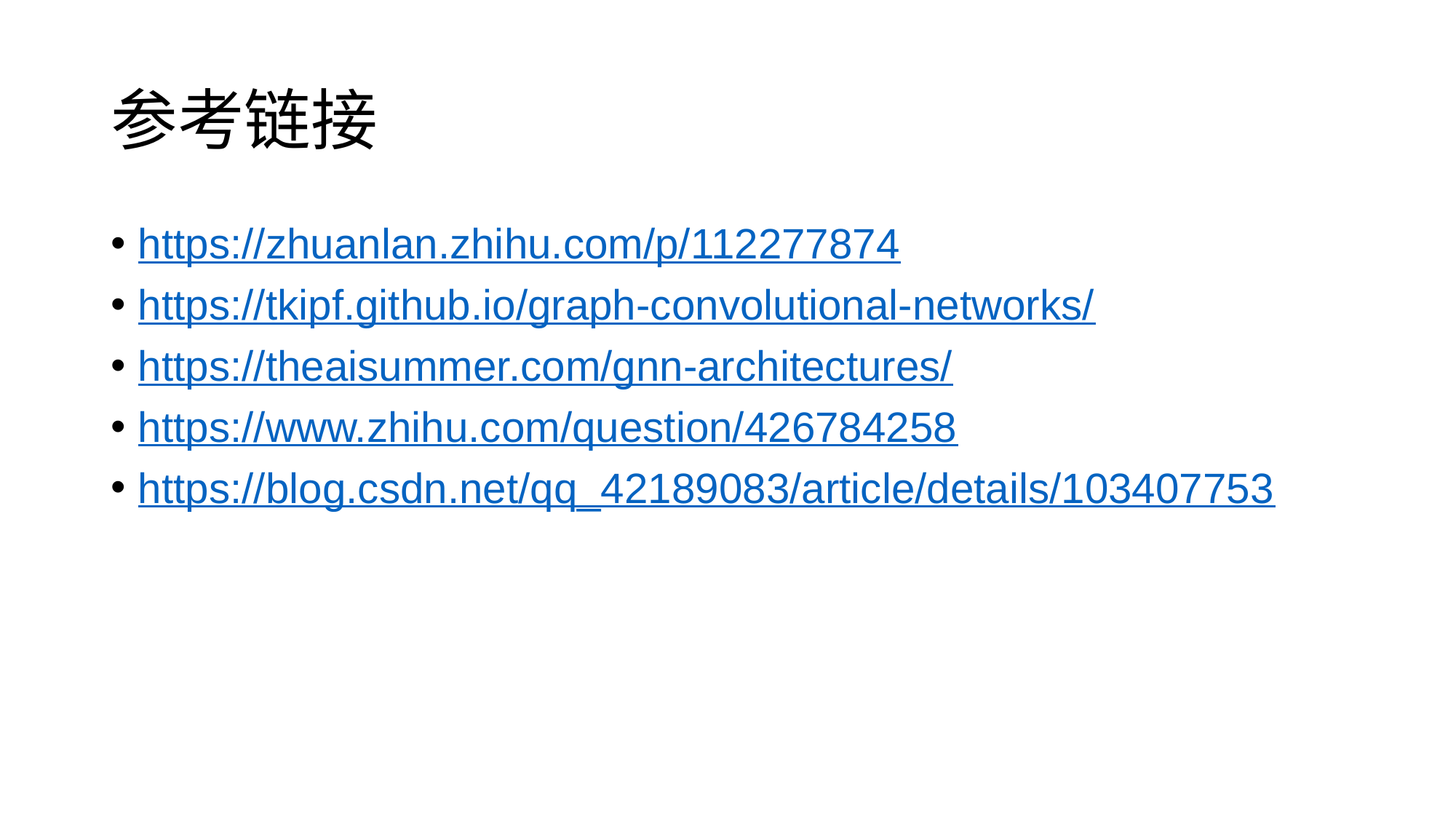

# 参考链接
https://zhuanlan.zhihu.com/p/112277874
https://tkipf.github.io/graph-convolutional-networks/
https://theaisummer.com/gnn-architectures/
https://www.zhihu.com/question/426784258
https://blog.csdn.net/qq_42189083/article/details/103407753